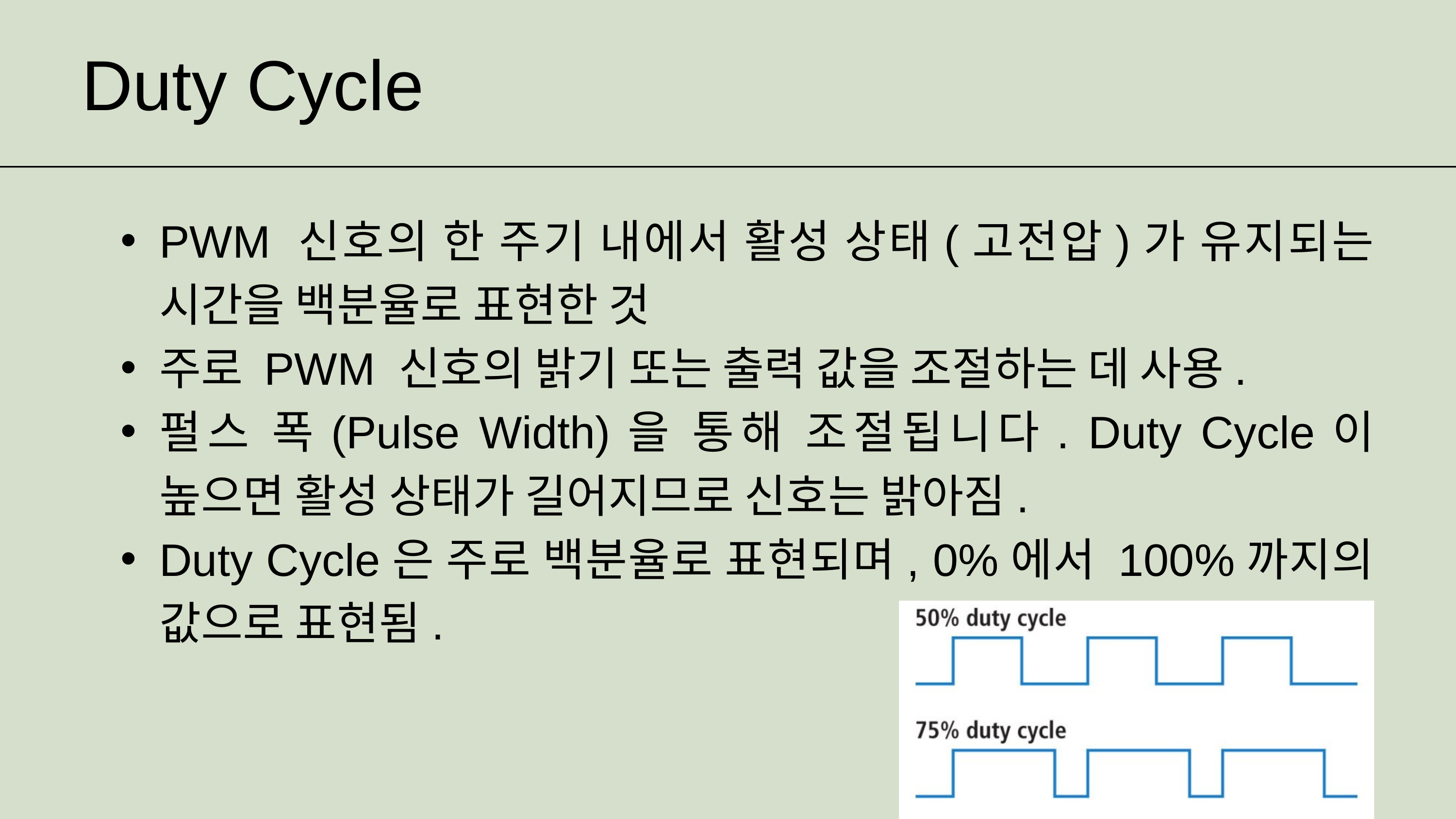

Duty Cycle

PWM 신호의 한 주기 내에서 활성 상태(고전압)가 유지되는 시간을 백분율로 표현한 것
주로 PWM 신호의 밝기 또는 출력 값을 조절하는 데 사용.
펄스 폭(Pulse Width)을 통해 조절됩니다. Duty Cycle이 높으면 활성 상태가 길어지므로 신호는 밝아짐.
Duty Cycle은 주로 백분율로 표현되며, 0%에서 100%까지의 값으로 표현됨.